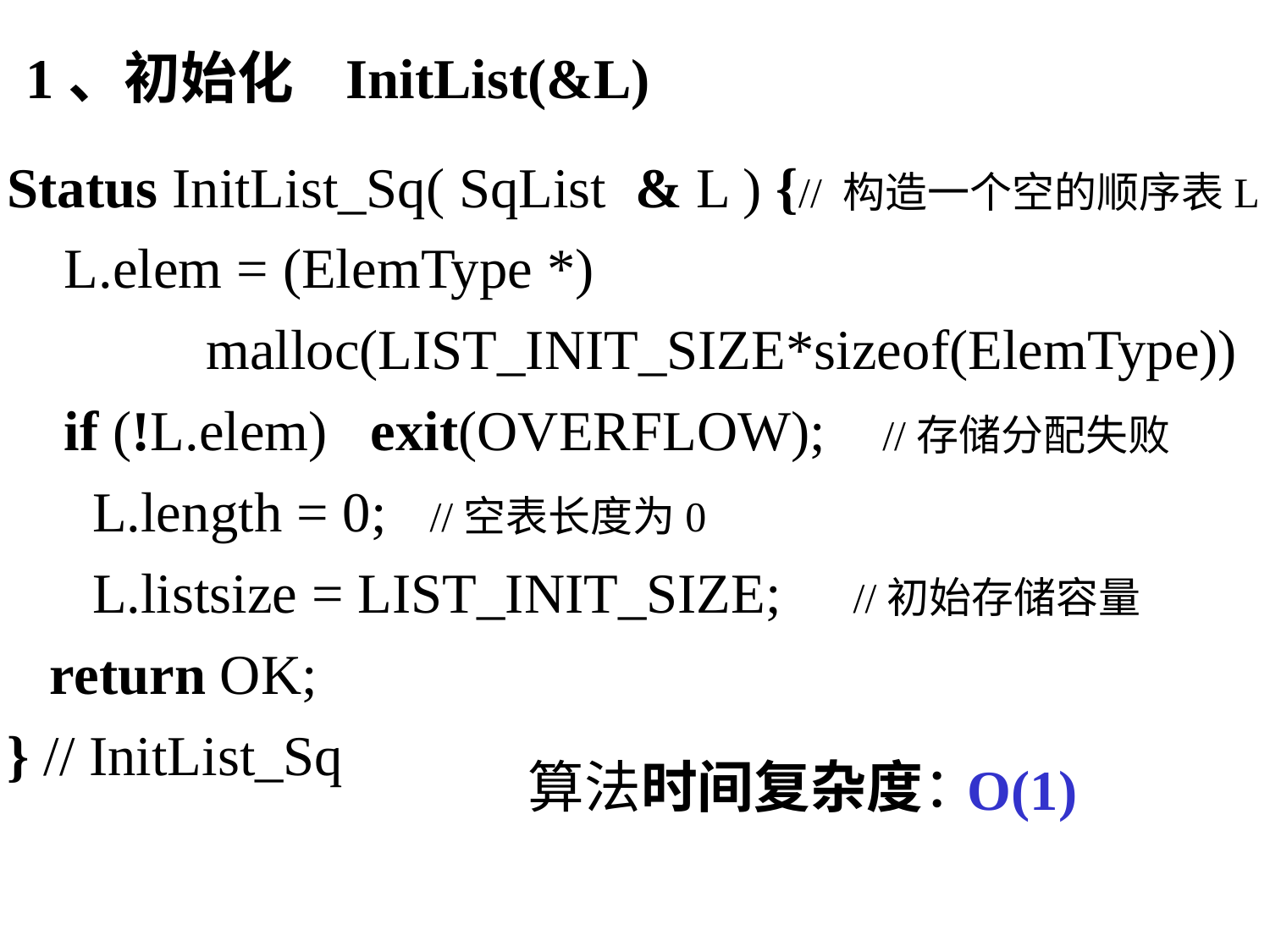

1、初始化   InitList(&L)
Status InitList_Sq( SqList  & L ) {// 构造一个空的顺序表L
    L.elem = (ElemType *)
              malloc(LIST_INIT_SIZE*sizeof(ElemType))
    if (!L.elem)   exit(OVERFLOW);    //存储分配失败
      L.length = 0;   //空表长度为0
      L.listsize = LIST_INIT_SIZE;     //初始存储容量
   return OK;
} // InitList_Sq
算法时间复杂度：
O(1)